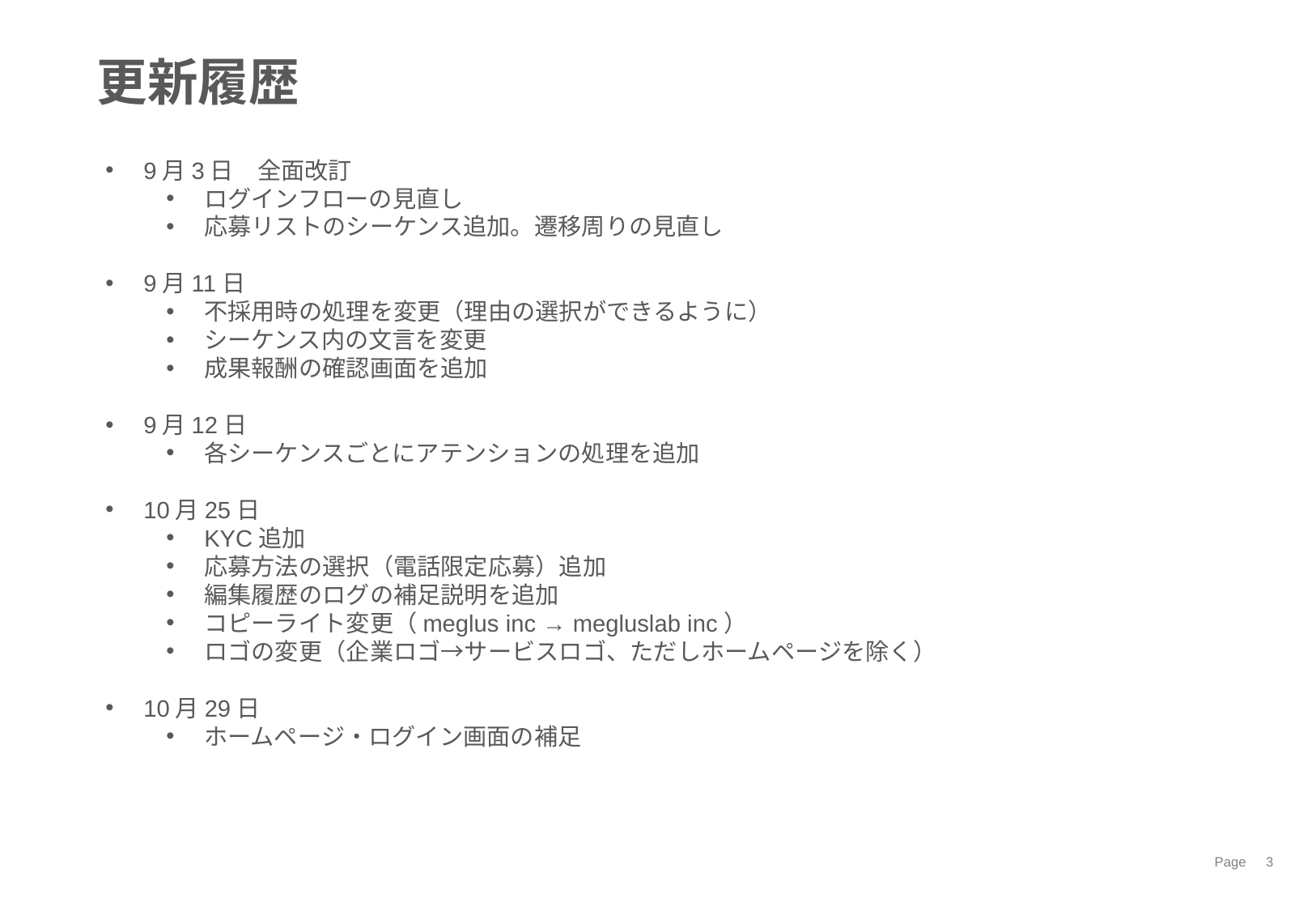

更新履歴
9月3日　全面改訂
ログインフローの見直し
応募リストのシーケンス追加。遷移周りの見直し

9月11日
不採用時の処理を変更（理由の選択ができるように）
シーケンス内の文言を変更
成果報酬の確認画面を追加

9月12日
各シーケンスごとにアテンションの処理を追加

10月25日
KYC追加
応募方法の選択（電話限定応募）追加
編集履歴のログの補足説明を追加
コピーライト変更（meglus inc → megluslab inc）
ロゴの変更（企業ロゴ→サービスロゴ、ただしホームページを除く）

10月29日
ホームページ・ログイン画面の補足